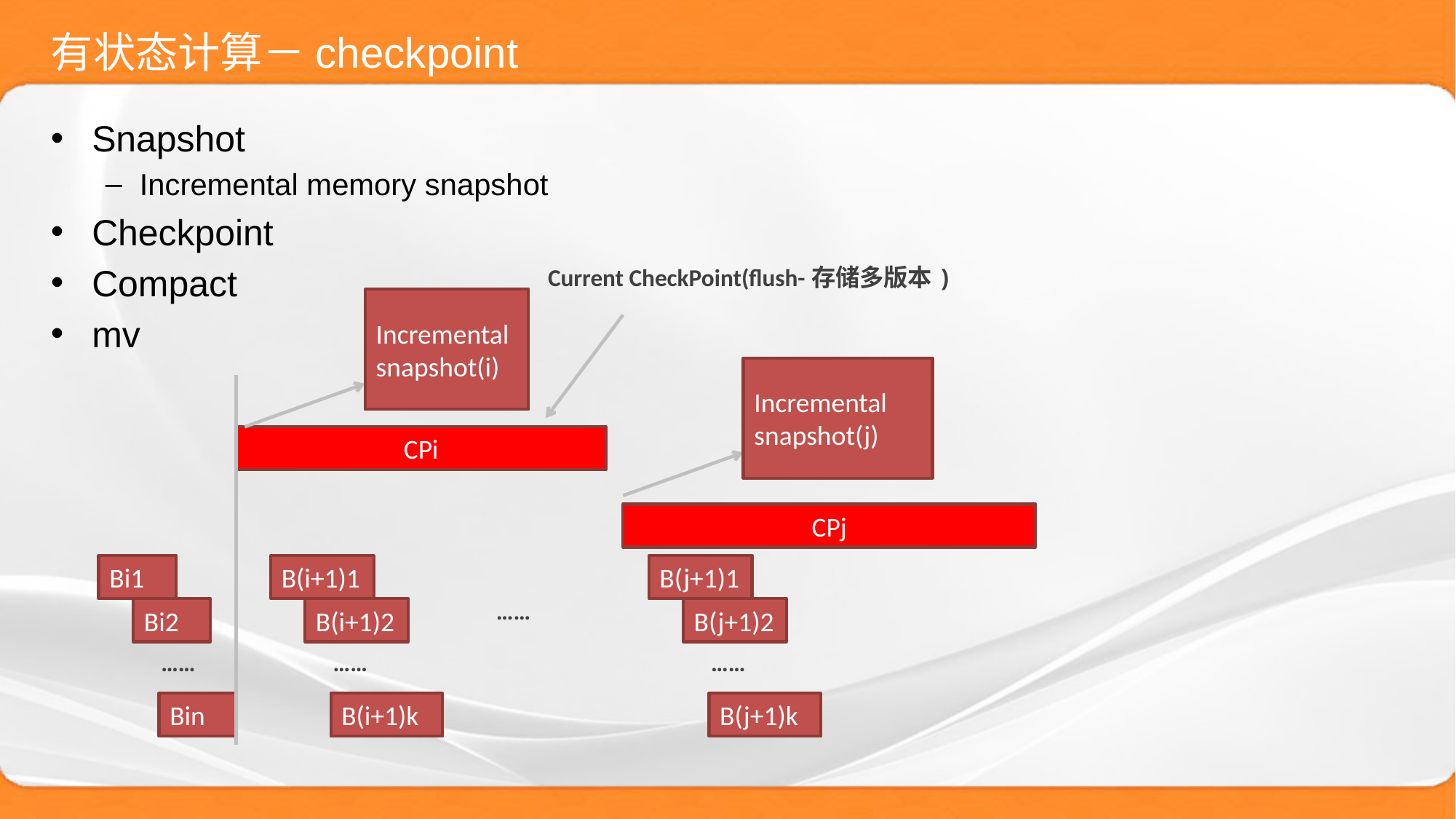

# 有状态计算－checkpoint
Snapshot
Incremental memory snapshot
Checkpoint
Compact
mv
Current CheckPoint(flush-存储多版本)
Incremental snapshot(i)
Incremental snapshot(j)
CPi
CPj
Bi1
B(i+1)1
B(j+1)1
……
Bi2
B(i+1)2
B(j+1)2
……
……
……
Bin
B(i+1)k
B(j+1)k